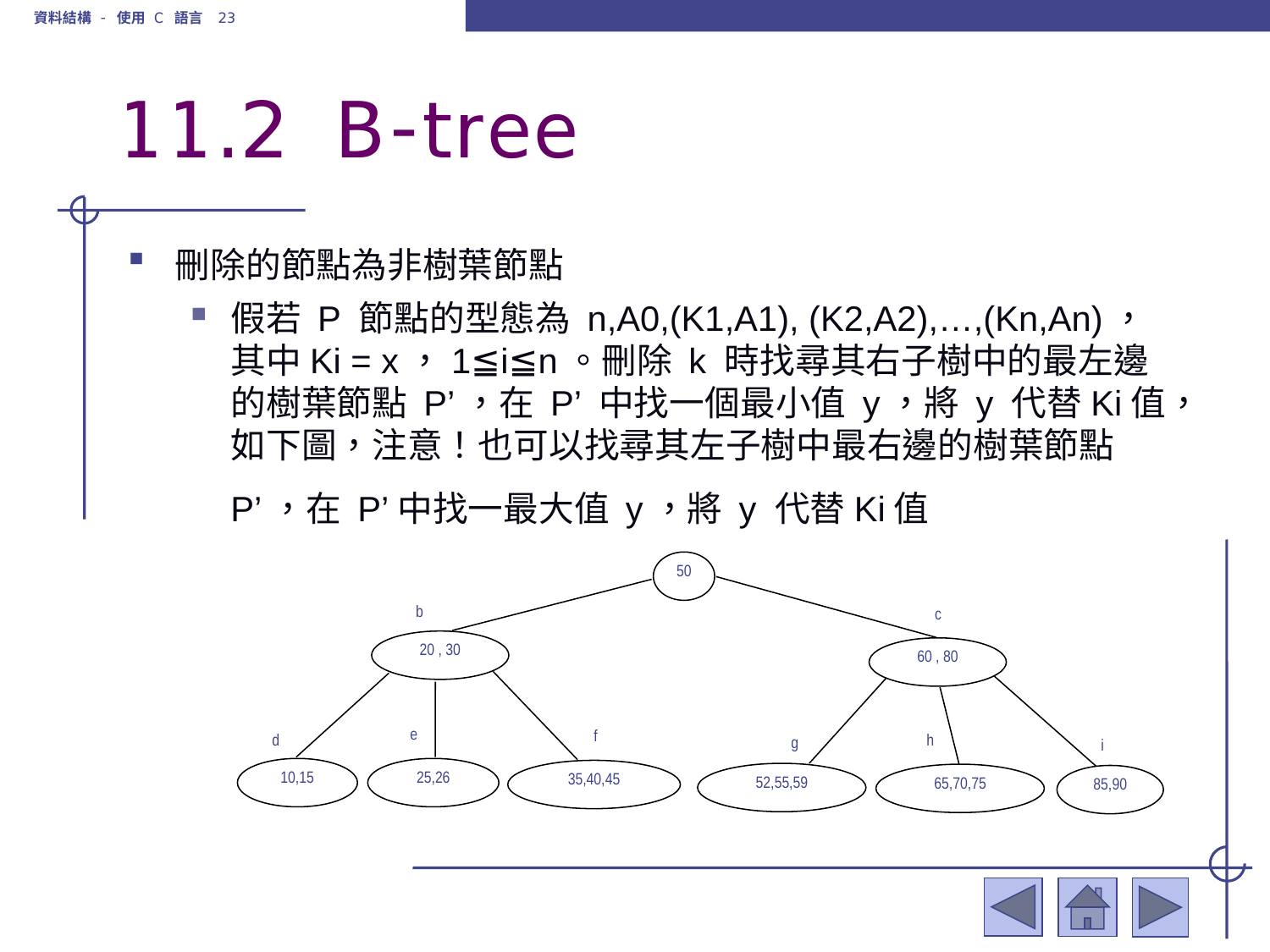

資料結構 - 使用 C 語言   23
# 11.2  B-tree
刪除的節點為非樹葉節點
假若 P 節點的型態為 n,A0,(K1,A1), (K2,A2),…,(Kn,An)，其中Ki = x，1≦i≦n。刪除 k 時找尋其右子樹中的最左邊的樹葉節點 P’，在 P’ 中找一個最小值 y，將 y 代替Ki值，如下圖，注意！也可以找尋其左子樹中最右邊的樹葉節點 P’，在 P’中找一最大值 y，將 y 代替Ki值
50

b
c
20 , 30
60 , 80

e
f
h
d
g
i
10,15
25,26
35,40,45
52,55,59
65,70,75
85,90